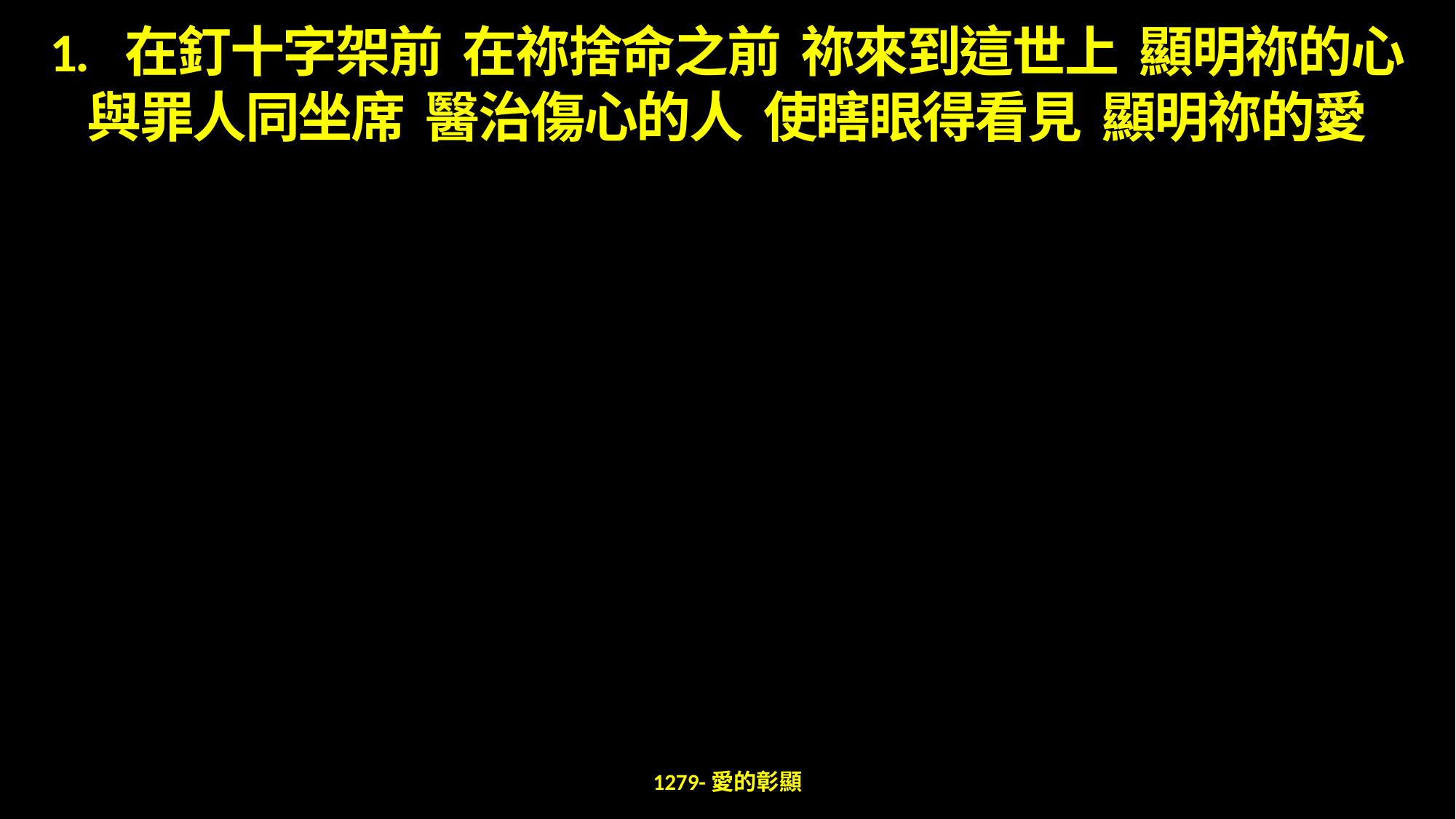

1.  在釘十字架前  在祢捨命之前  祢來到這世上  顯明祢的心
與罪人同坐席  醫治傷心的人  使瞎眼得看見  顯明祢的愛

1279-愛的彰顯